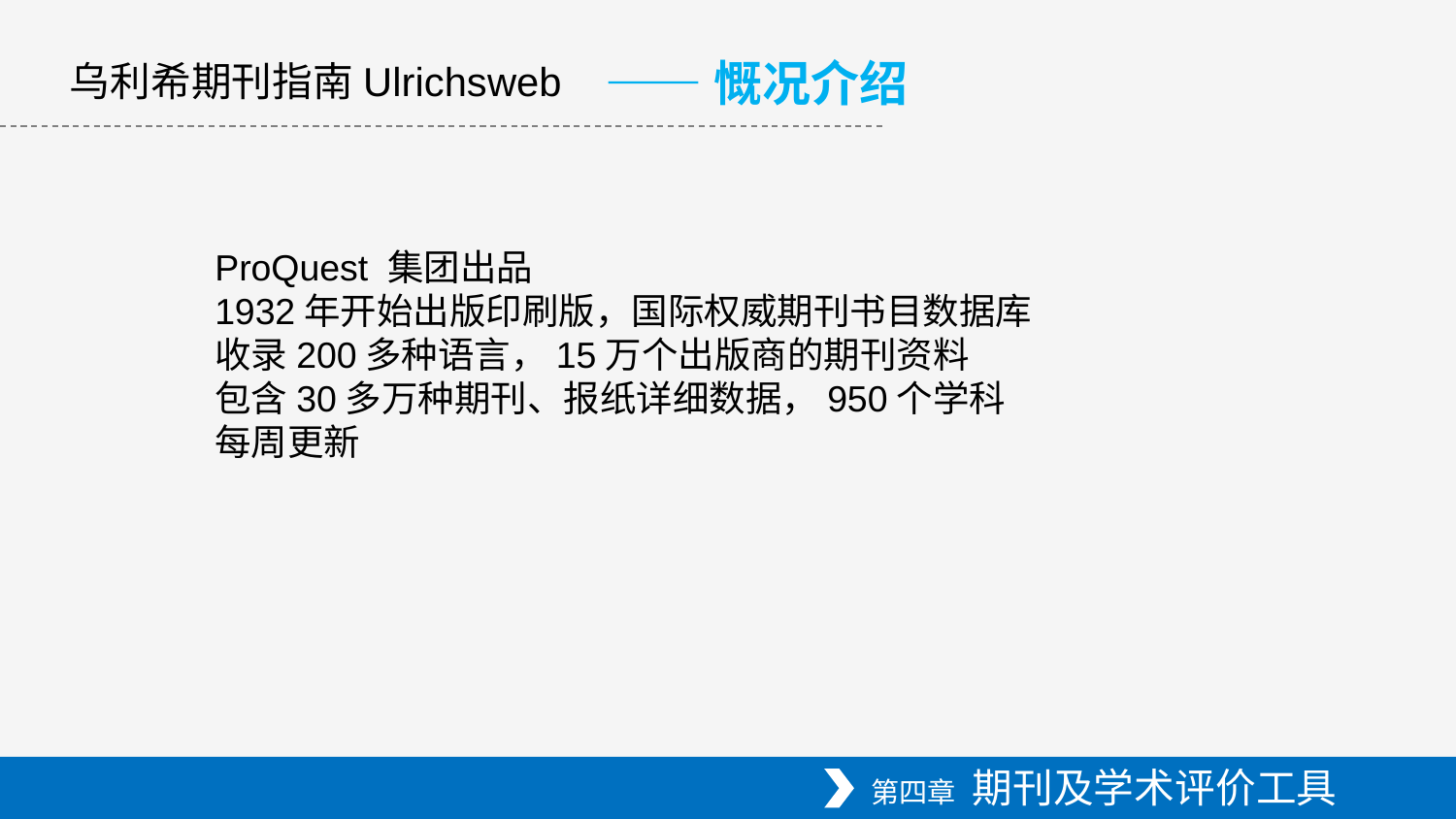

——慨况介绍
乌利希期刊指南Ulrichsweb
ProQuest 集团出品
1932年开始出版印刷版，国际权威期刊书目数据库
收录200多种语言，15万个出版商的期刊资料
包含30多万种期刊、报纸详细数据，950个学科
每周更新